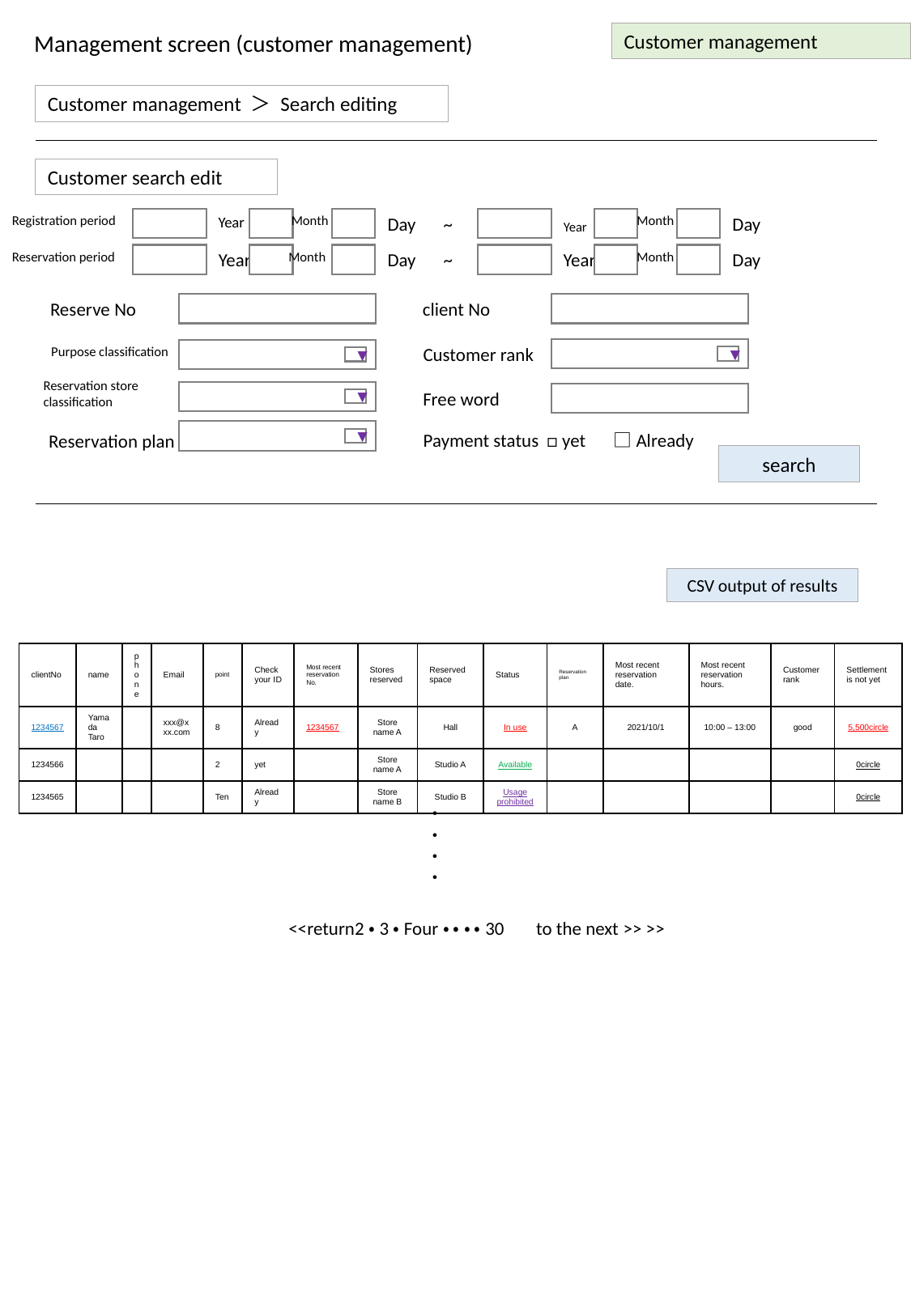

Management screen (customer management)
Customer management
Customer management ＞ Search editing
Customer search edit
Registration period
Year
Month
Day
~
Month
Day

Year
Reservation period
Year
Month
Day
~
Year
Month
Day

Reserve No
client No

Customer rank
Purpose classification

▼
▼
Reservation store
classification
Free word

▼

Payment status
□ yet　 □Already
Reservation plan
▼
search
CSV output of results
| clientNo | name | phone | Email | point | Check your ID | Most recent reservation No. | Stores reserved | Reserved space | Status | Reservation plan | Most recent reservation date. | Most recent reservation hours. | Customer rank | Settlement is not yet |
| --- | --- | --- | --- | --- | --- | --- | --- | --- | --- | --- | --- | --- | --- | --- |
| 1234567 | Yamada Taro |  | xxx@xxx.com | 8 | Already | 1234567 | Store name A | Hall | In use | A | 2021/10/1 | 10:00 – 13:00 | good | 5,500circle |
| 1234566 |  |  |  | 2 | yet |  | Store name A | Studio A | Available |  |  |  |  | 0circle |
| 1234565 |  |  |  | Ten | Already |  | Store name B | Studio B | Usage prohibited |  |  |  |  | 0circle |
・
・
・
・
<<return2・3・Four・ ・ ・ ・30　 to the next >> >>